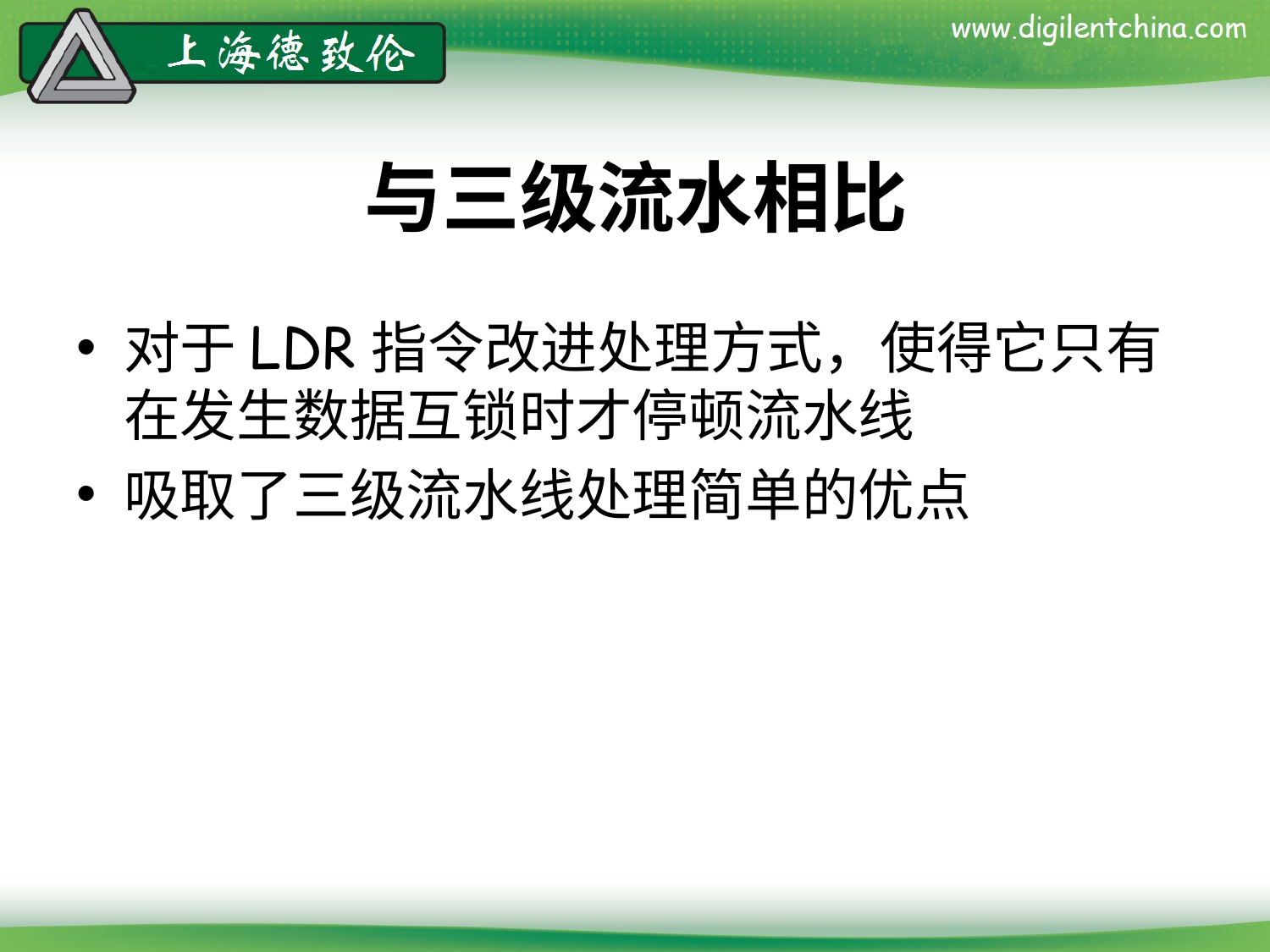

# 与三级流水相比
对于LDR指令改进处理方式，使得它只有在发生数据互锁时才停顿流水线
吸取了三级流水线处理简单的优点